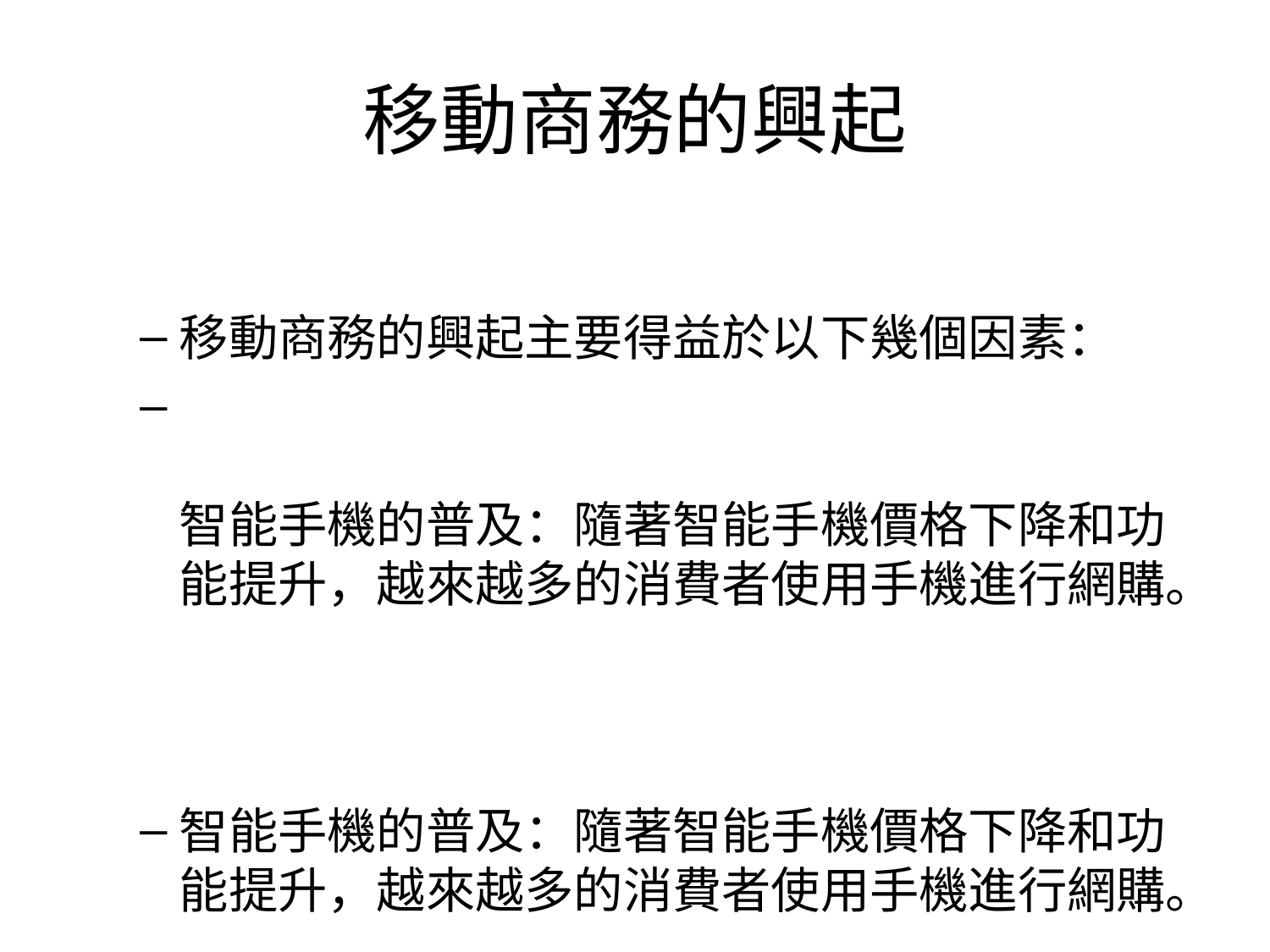

# 移動商務的興起

移動商務的興起主要得益於以下幾個因素：
智能手機的普及：隨著智能手機價格下降和功能提升，越來越多的消費者使用手機進行網購。
智能手機的普及：隨著智能手機價格下降和功能提升，越來越多的消費者使用手機進行網購。
移動應用的發展：專為移動設備設計的應用程式（APP）使得購物體驗更加便捷和流暢。
移動應用的發展：專為移動設備設計的應用程式（APP）使得購物體驗更加便捷和流暢。
移動支付技術的進步：如Apple Pay、微信支付等移動支付方式的普及，大大促進了移動購物的增長。
移動支付技術的進步：如Apple Pay、微信支付等移動支付方式的普及，大大促進了移動購物的增長。